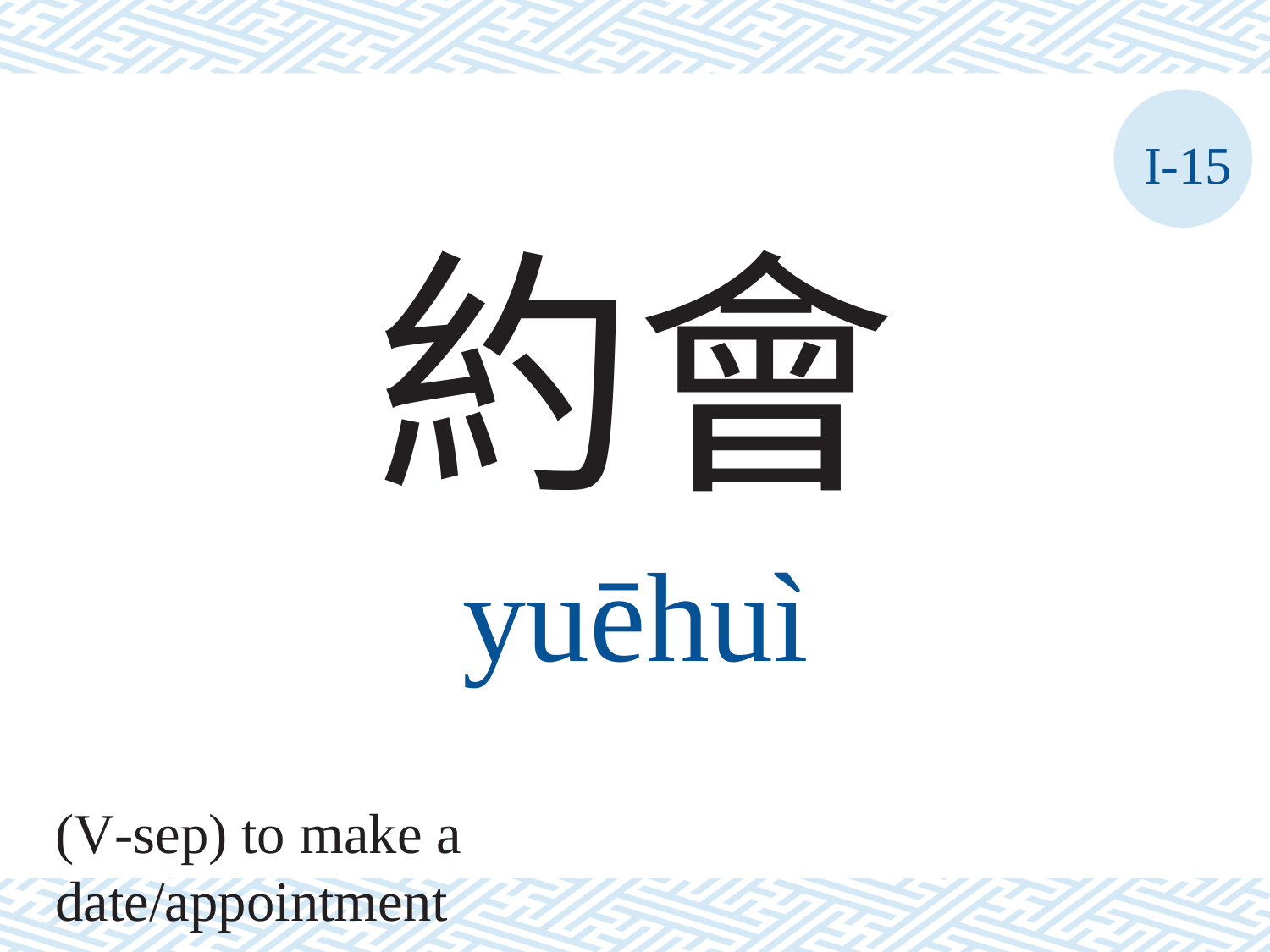

I-15
約會
yuēhuì
(V-sep) to make a date/appointment